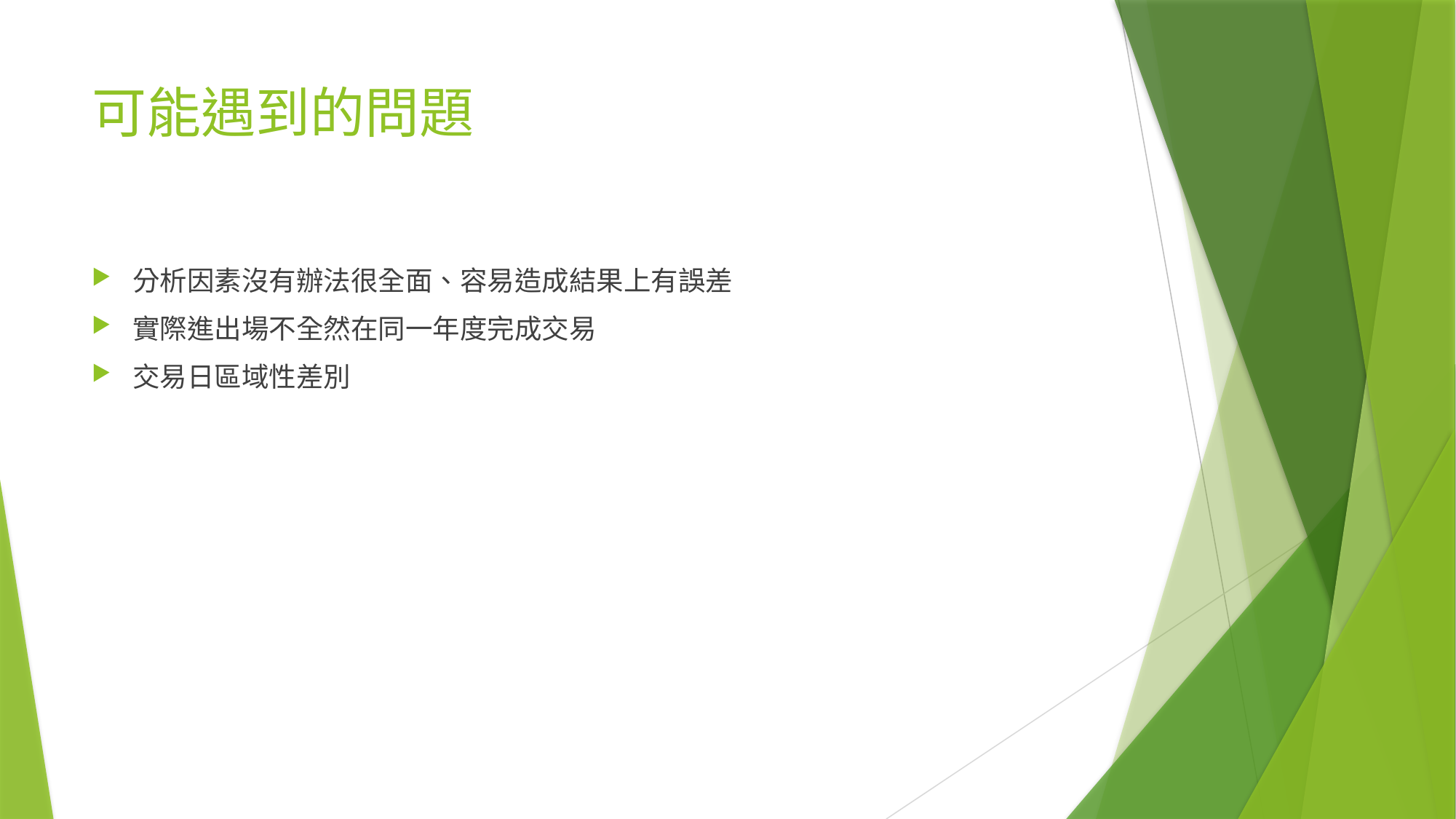

# 可能遇到的問題
分析因素沒有辦法很全面、容易造成結果上有誤差
實際進出場不全然在同一年度完成交易
交易日區域性差別